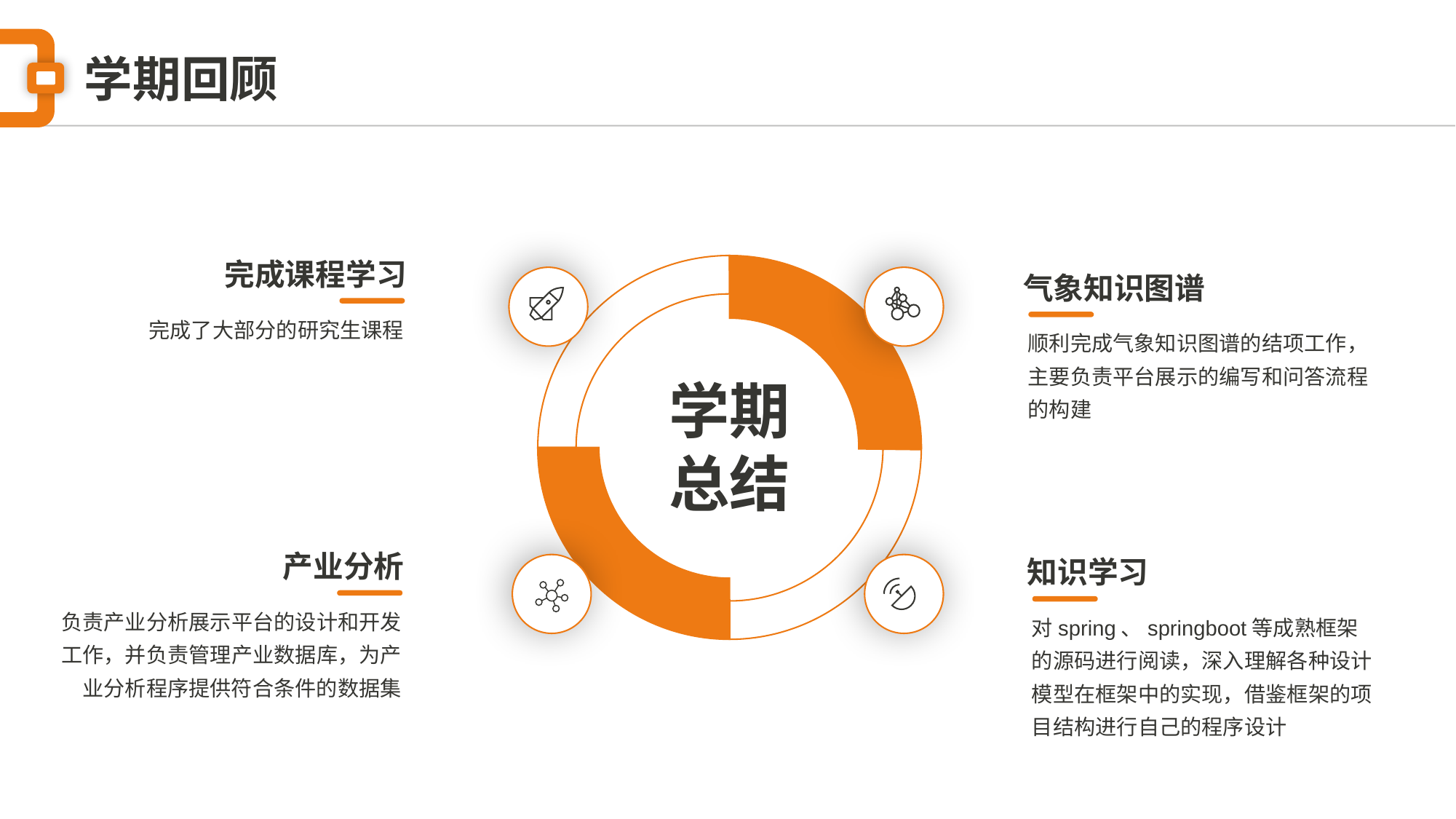

学期回顾
完成课程学习

气象知识图谱

顺利完成气象知识图谱的结项工作，主要负责平台展示的编写和问答流程的构建

完成了大部分的研究生课程
学期总结
产业分析
知识学习

负责产业分析展示平台的设计和开发工作，并负责管理产业数据库，为产业分析程序提供符合条件的数据集

对spring、springboot等成熟框架的源码进行阅读，深入理解各种设计模型在框架中的实现，借鉴框架的项目结构进行自己的程序设计